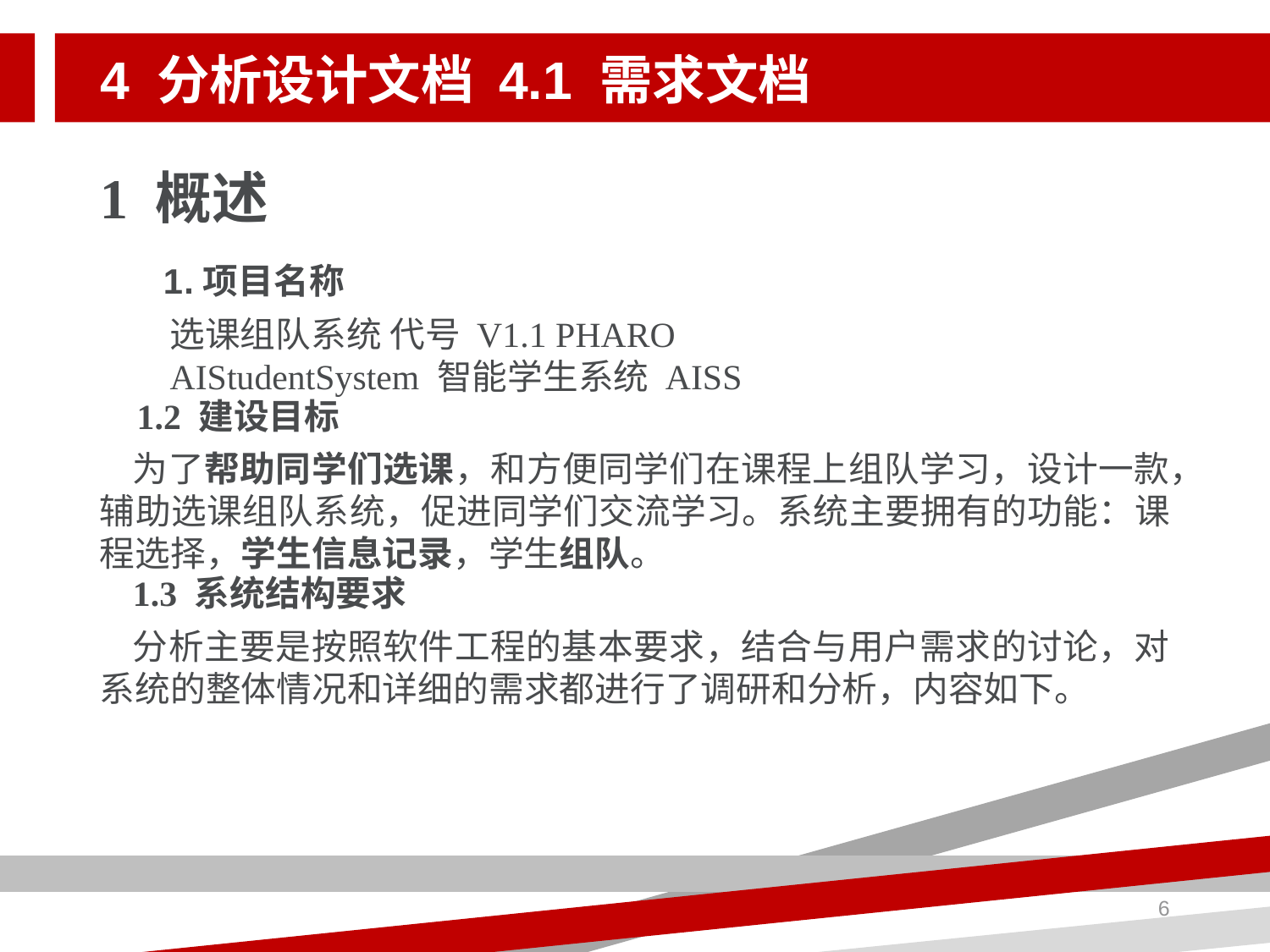

# 4 分析设计文档 4.1 需求文档
1 概述
项目名称
选课组队系统 代号 V1.1 PHARO
AIStudentSystem 智能学生系统 AISS
1.2 建设目标
为了帮助同学们选课，和方便同学们在课程上组队学习，设计一款，辅助选课组队系统，促进同学们交流学习。系统主要拥有的功能：课程选择，学生信息记录，学生组队。
1.3 系统结构要求
分析主要是按照软件工程的基本要求，结合与用户需求的讨论，对系统的整体情况和详细的需求都进行了调研和分析，内容如下。

6